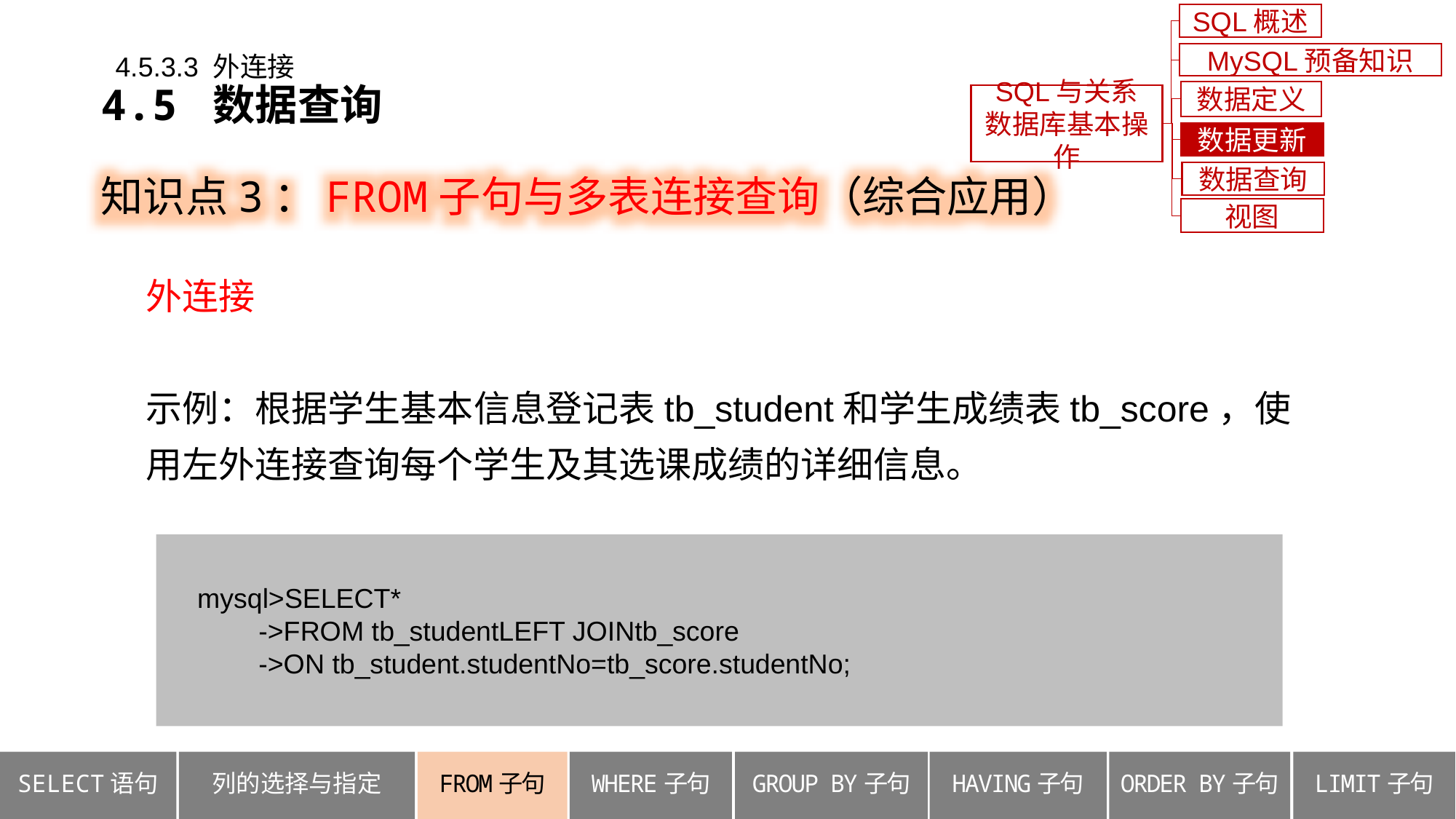

SQL概述
4.5.3.3 外连接
MySQL预备知识
4.5 数据查询
数据定义
SQL与关系数据库基本操作
数据更新
知识点3：FROM子句与多表连接查询（综合应用）
数据查询
视图
外连接

示例：根据学生基本信息登记表tb_student和学生成绩表tb_score，使用左外连接查询每个学生及其选课成绩的详细信息。
    mysql>SELECT*
            ->FROM tb_studentLEFT JOINtb_score
            ->ON tb_student.studentNo=tb_score.studentNo;
列的选择与指定
ORDER BY子句
SELECT语句
FROM子句
WHERE子句
GROUP BY子句
HAVING子句
LIMIT子句